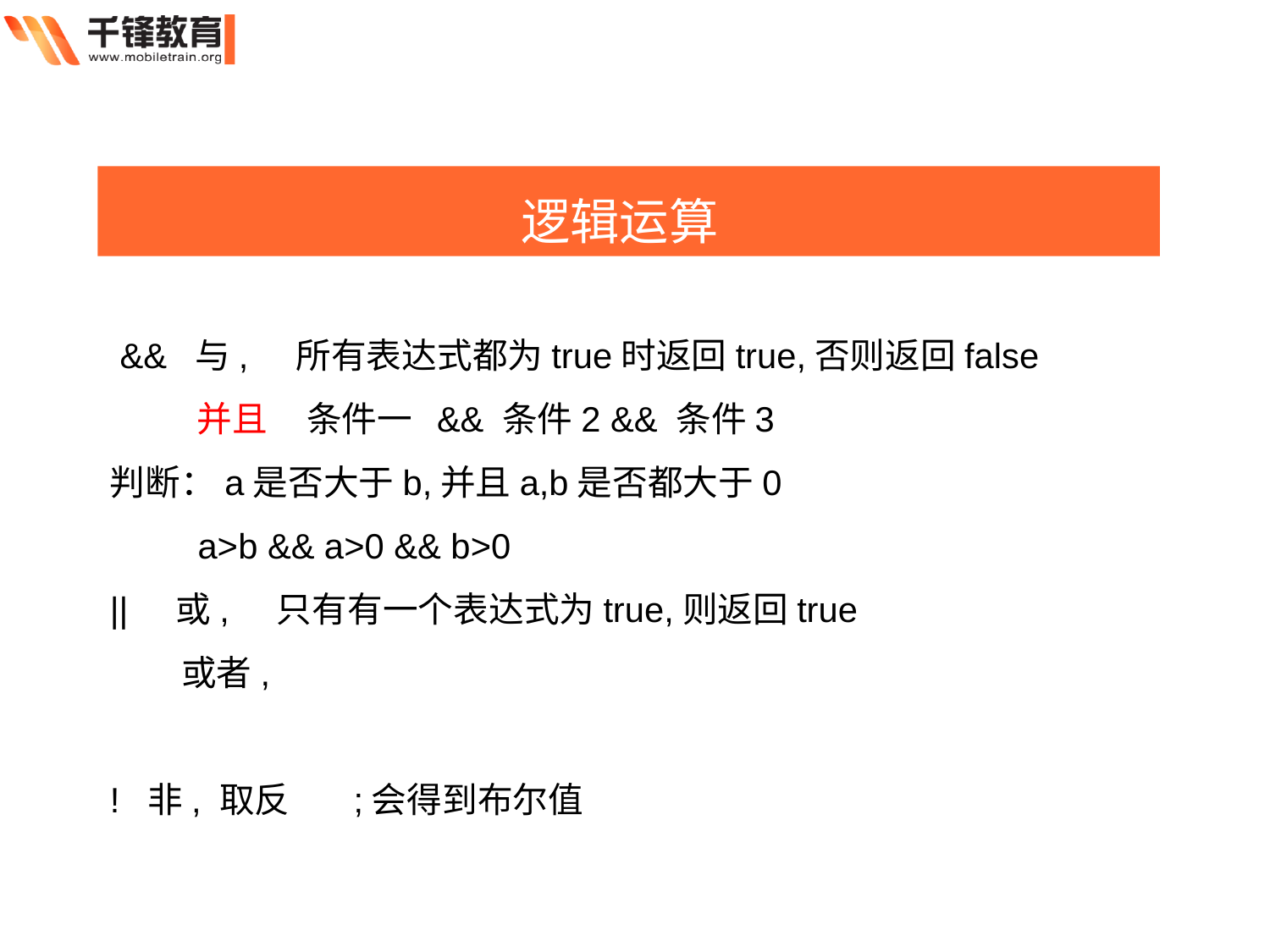

逻辑运算
 &&  与,    所有表达式都为true时返回true,否则返回false
          并且     条件一  && 条件2 && 条件3
判断：a是否大于b,并且a,b是否都大于0
         a>b && a>0 && b>0
||    或,    只有有一个表达式为true,则返回true
        或者,

!  非, 取反       ;会得到布尔值